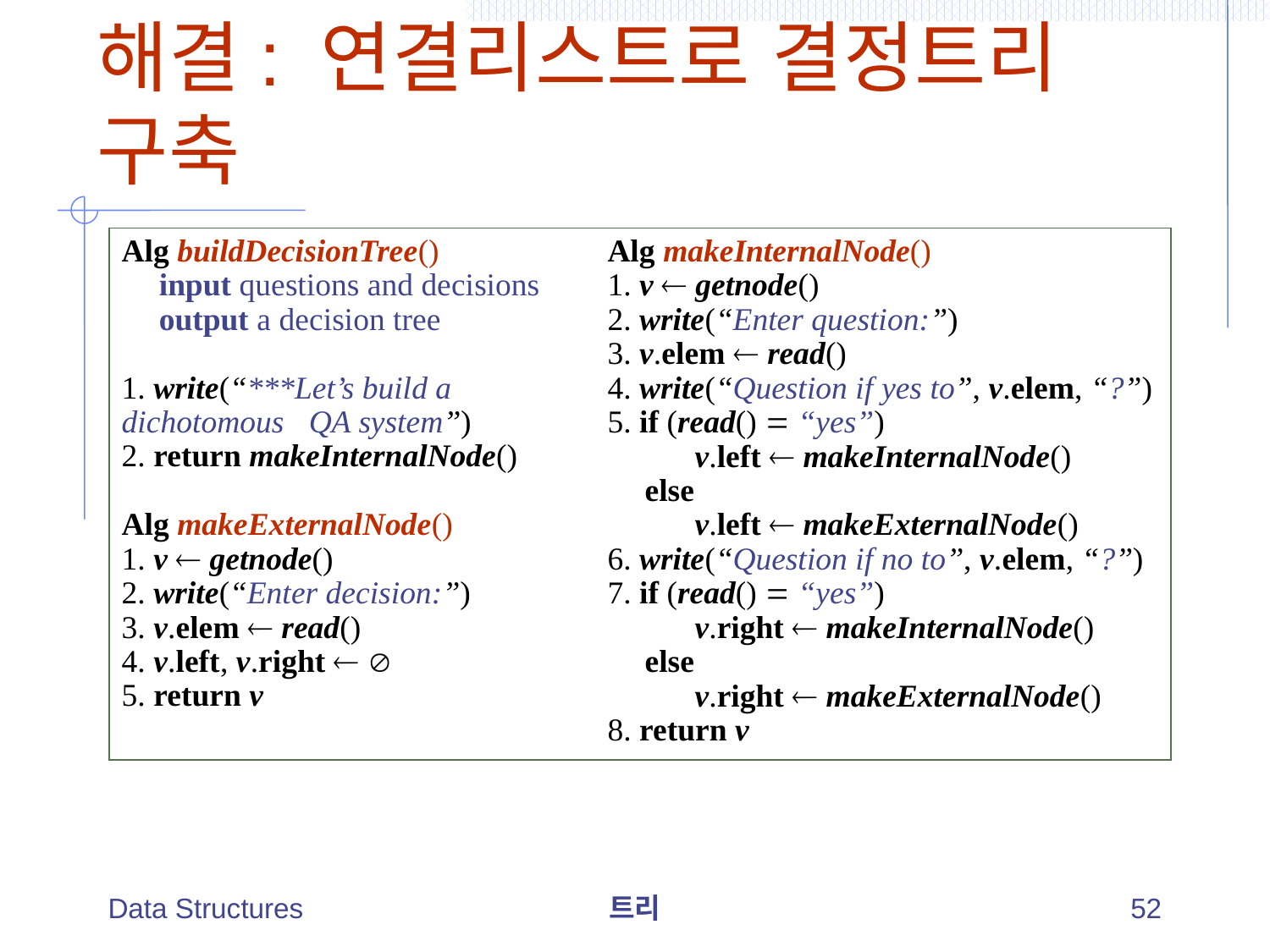

# 해결: 연결리스트로 결정트리 구축
Alg buildDecisionTree()
	input questions and decisions
	output a decision tree

1. write(“***Let’s build a 	dichotomous 	QA system”)
2. return makeInternalNode()

Alg makeExternalNode()
1. v ← getnode()
2. write(“Enter decision:”)
3. v.elem ← read()
4. v.left, v.right ← ∅
5. return v

Alg makeInternalNode()
1. v ← getnode()
2. write(“Enter question:”)
3. v.elem ← read()
4. write(“Question if yes to”, v.elem, “?”)
5. if (read() = “yes”)
		v.left ← makeInternalNode()
	else
		v.left ← makeExternalNode()
6. write(“Question if no to”, v.elem, “?”)
7. if (read() = “yes”)
		v.right ← makeInternalNode()
	else
		v.right ← makeExternalNode()
8. return v
Data Structures
트리
52